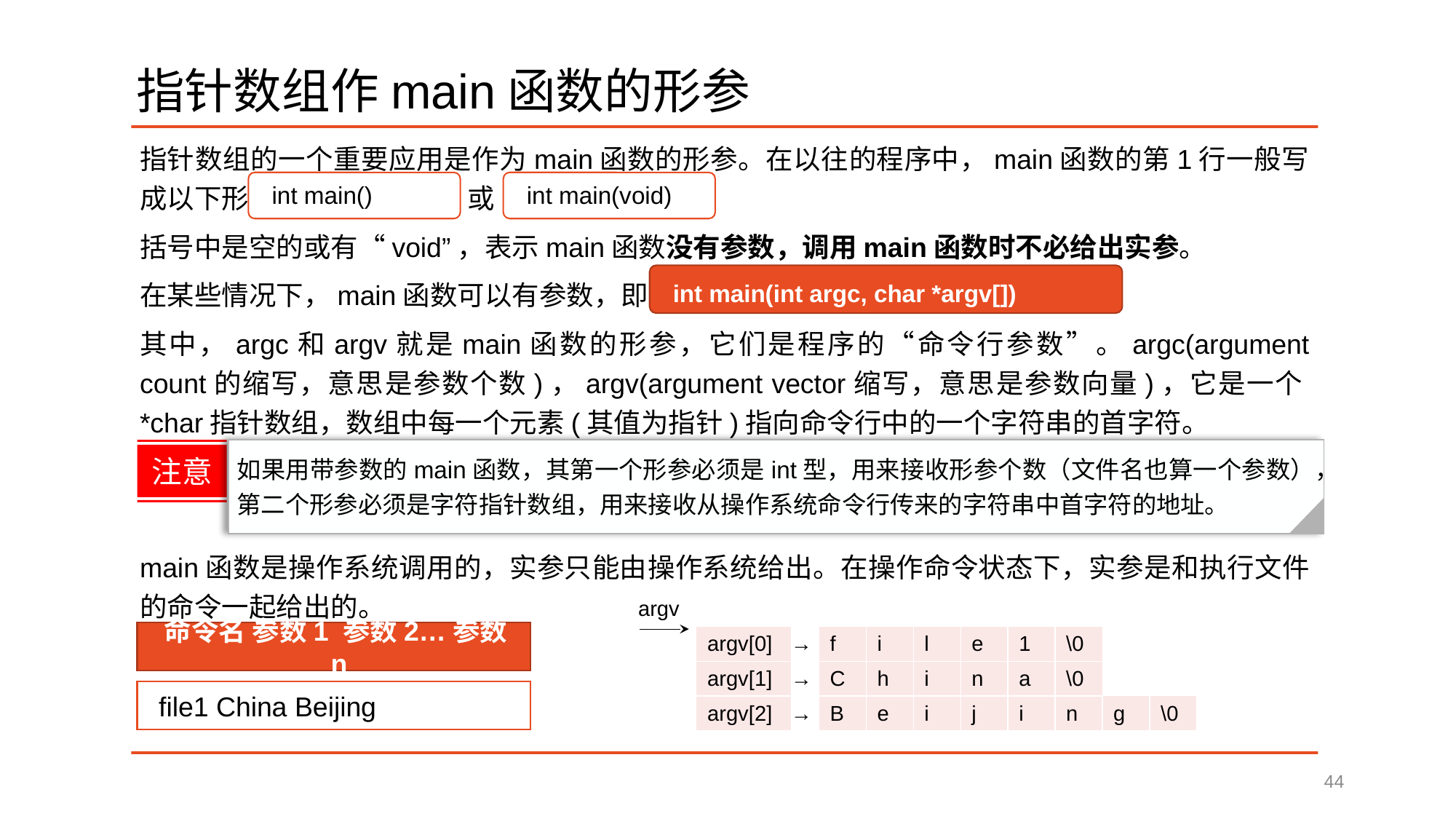

# 指针数组作main函数的形参
指针数组的一个重要应用是作为main函数的形参。在以往的程序中，main函数的第1行一般写成以下形式：		或
括号中是空的或有“void”，表示main函数没有参数，调用main函数时不必给出实参。
在某些情况下，main函数可以有参数，即:
其中，argc和argv就是main函数的形参，它们是程序的“命令行参数”。argc(argument count的缩写，意思是参数个数)，argv(argument vector缩写，意思是参数向量)，它是一个*char指针数组，数组中每一个元素(其值为指针)指向命令行中的一个字符串的首字符。

main函数是操作系统调用的，实参只能由操作系统给出。在操作命令状态下，实参是和执行文件的命令一起给出的。
int main()
int main(void)
int main(int argc, char *argv[])

如果用带参数的main函数，其第一个形参必须是int型，用来接收形参个数（文件名也算一个参数），第二个形参必须是字符指针数组，用来接收从操作系统命令行传来的字符串中首字符的地址。
注意

| argv |  |  |  |  |  |  |  |  |  |  |
| --- | --- | --- | --- | --- | --- | --- | --- | --- | --- | --- |
|  | argv[0] | → | f | i | l | e | 1 | \0 |  |  |
|  | argv[1] | → | C | h | i | n | a | \0 |  |  |
|  | argv[2] | → | B | e | i | j | i | n | g | \0 |
命令名 参数1 参数2…参数n
file1 China Beijing
44